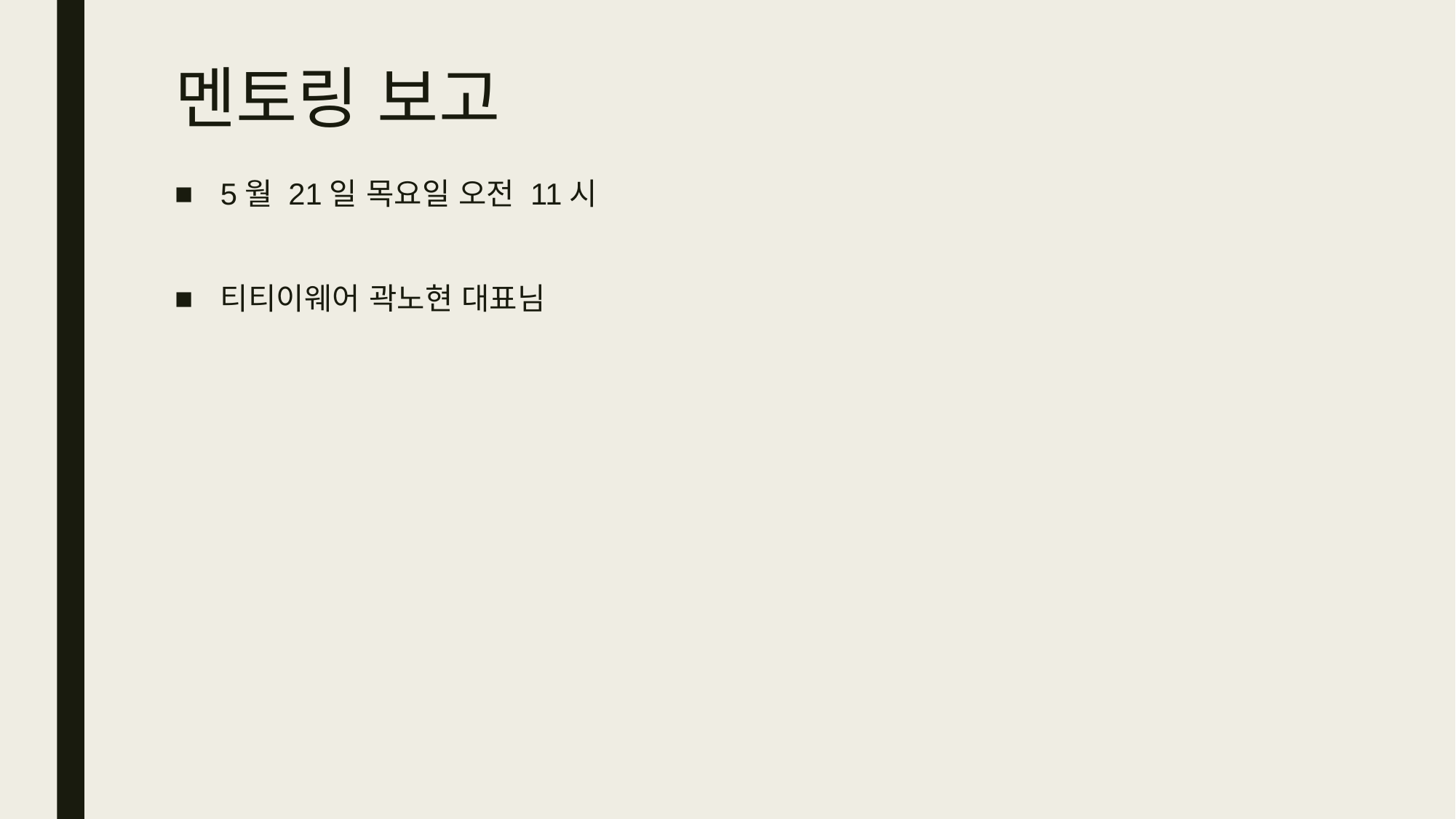

# 멘토링 보고
5월 21일 목요일 오전 11시

티티이웨어 곽노현 대표님